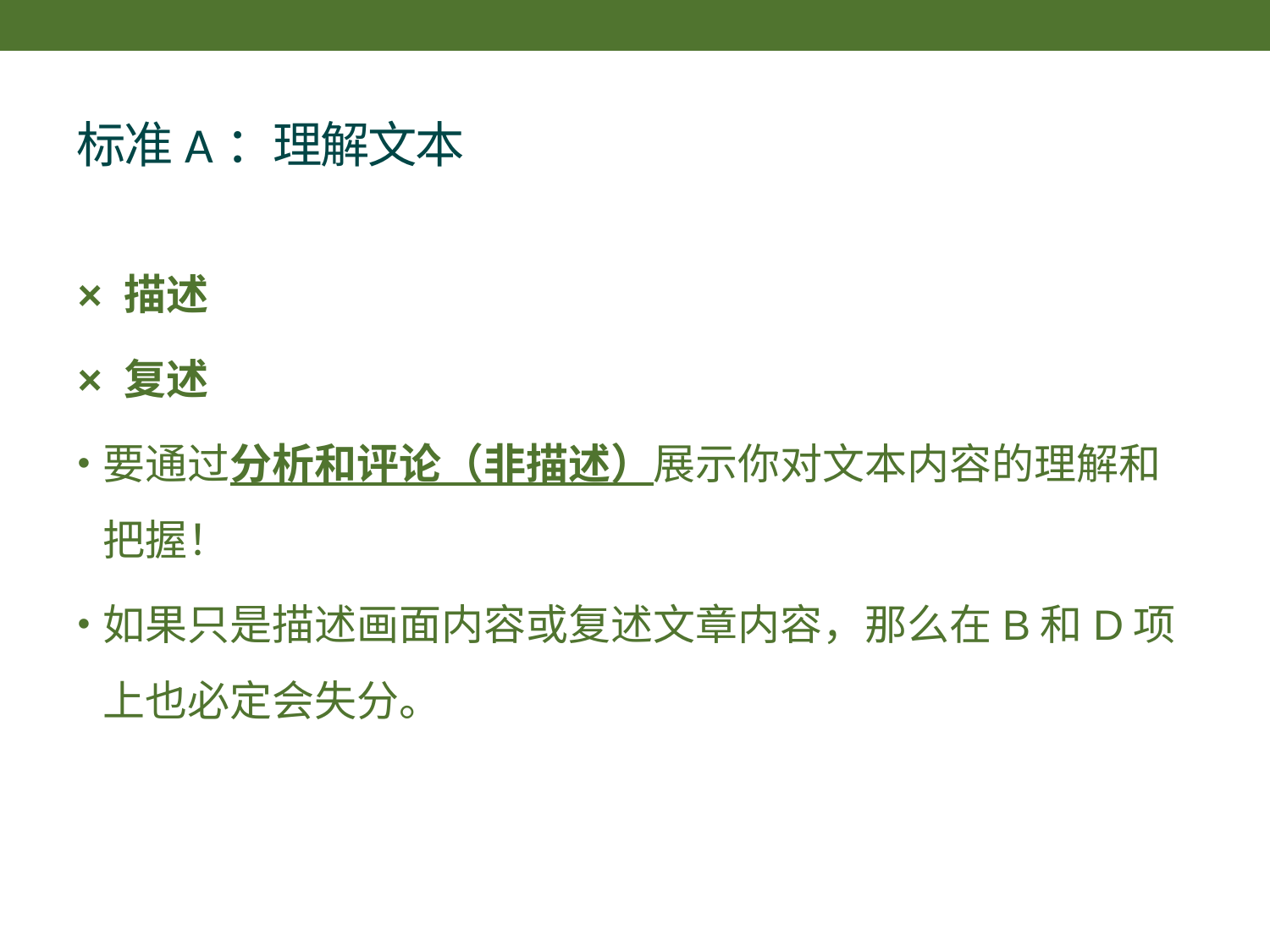

# 标准A：理解文本
× 描述
× 复述
要通过分析和评论（非描述）展示你对文本内容的理解和把握！
如果只是描述画面内容或复述文章内容，那么在B和D项上也必定会失分。